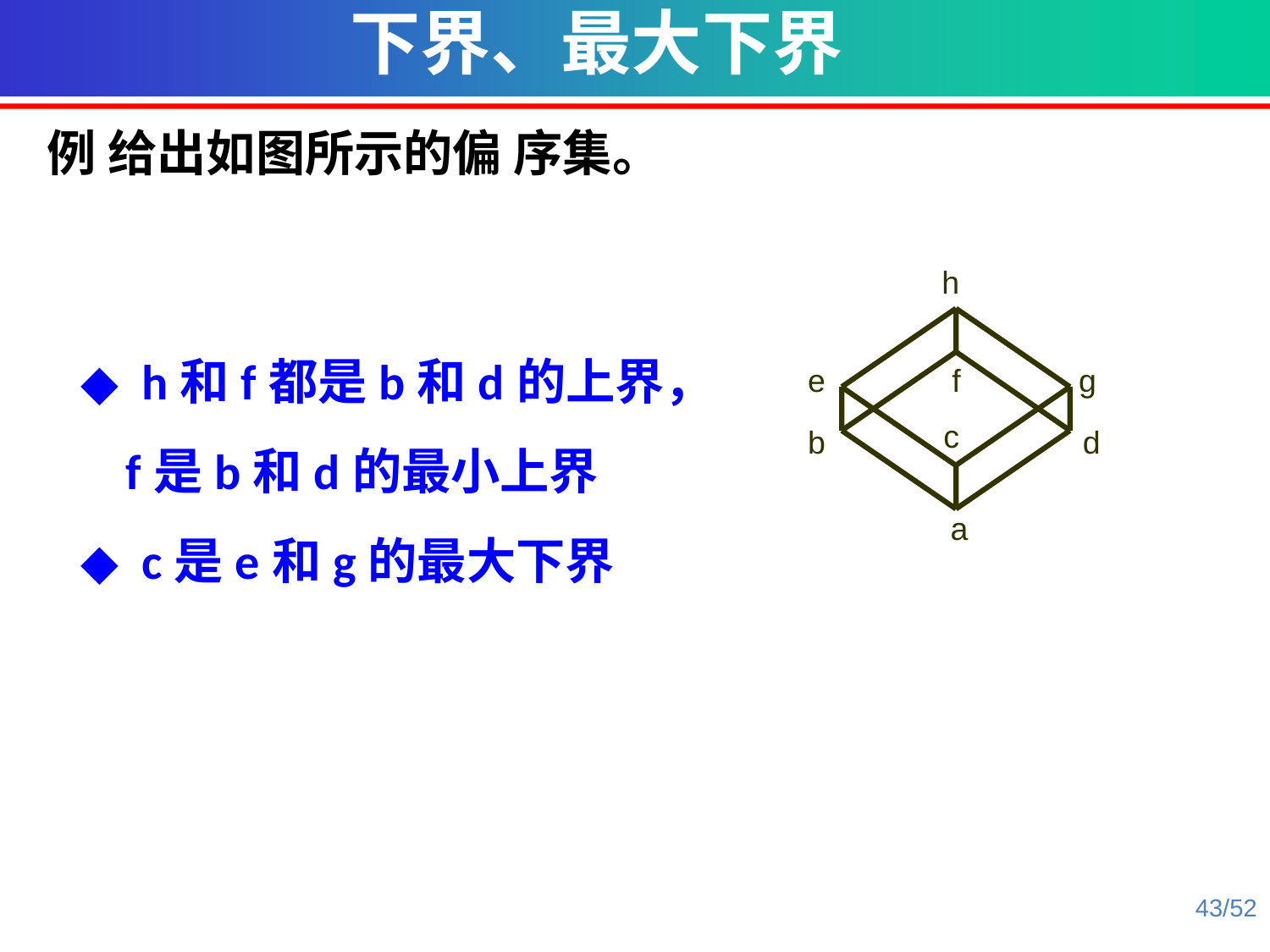

下界、最大下界
例 给出如图所示的偏 序集。

   ◆ h和f都是b和d的上界，
       f是b和d的最小上界
   ◆ c是e和g的最大下界
h

e
f
g

c
b
d

a
43/52